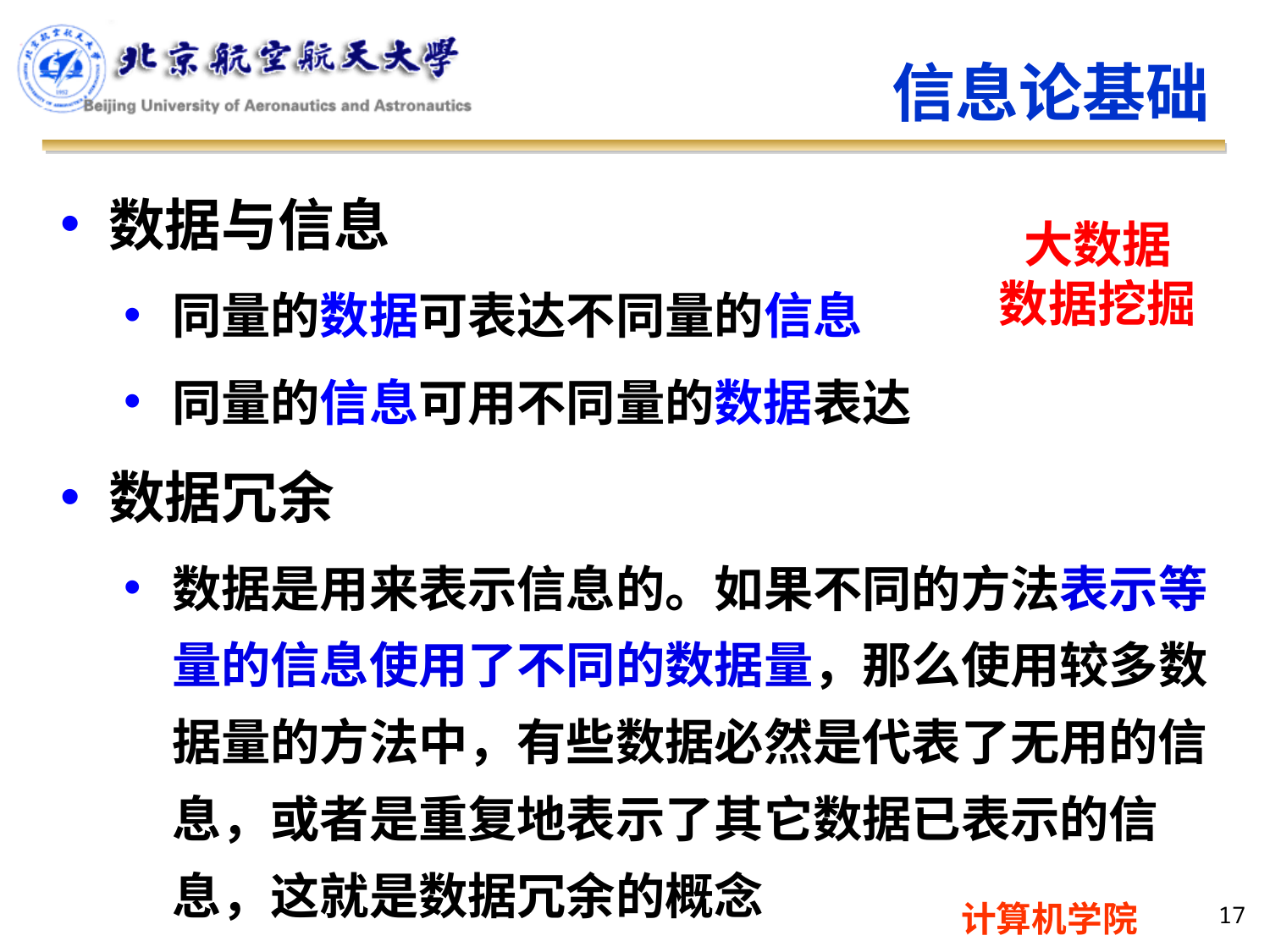

信息论基础
数据与信息
同量的数据可表达不同量的信息
同量的信息可用不同量的数据表达
数据冗余
数据是用来表示信息的。如果不同的方法表示等量的信息使用了不同的数据量，那么使用较多数据量的方法中，有些数据必然是代表了无用的信息，或者是重复地表示了其它数据已表示的信息，这就是数据冗余的概念
大数据
数据挖掘
17